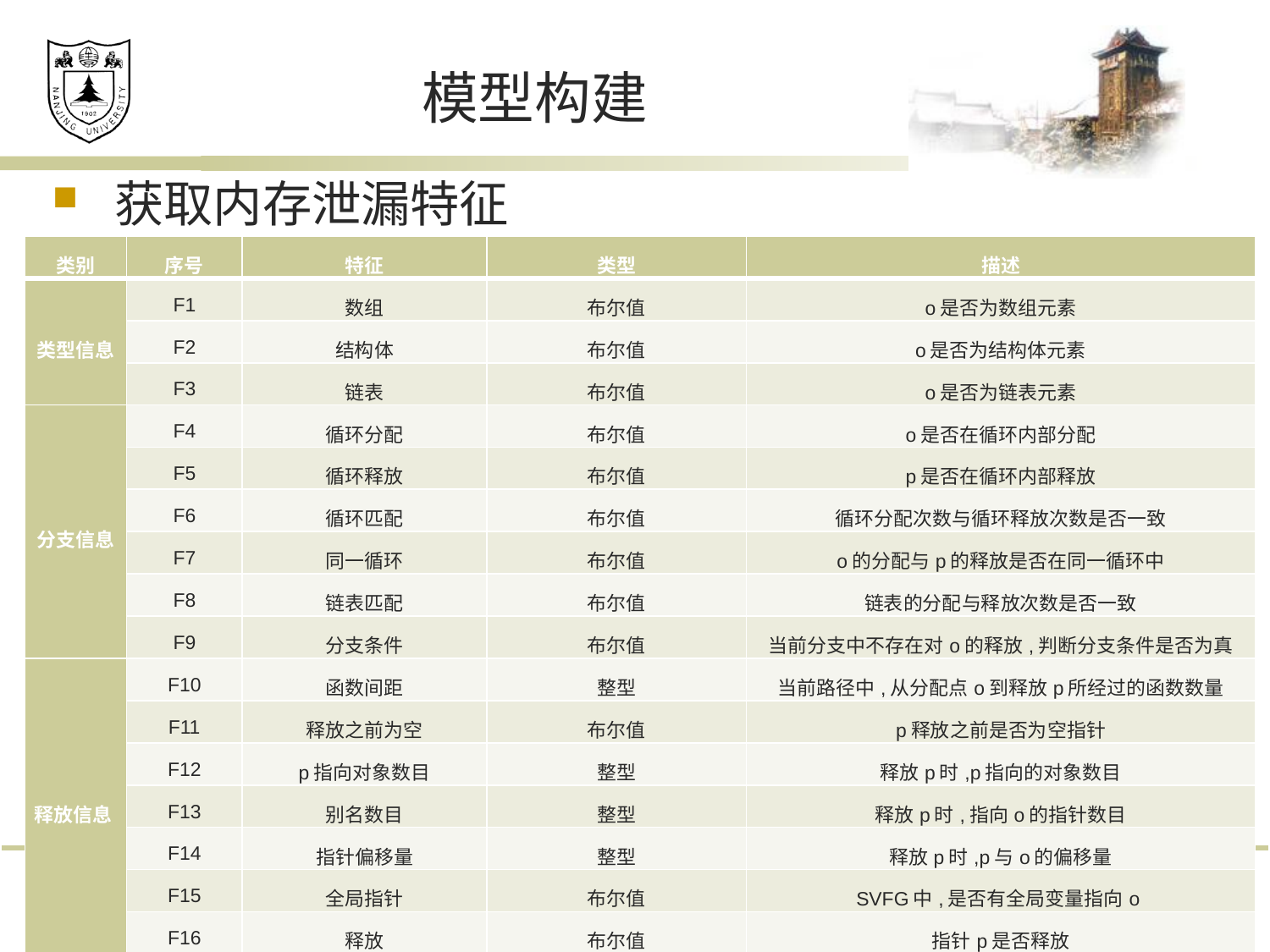

# 模型构建
获取内存泄漏特征

| 类别 | 序号 | 特征 | 类型 | 描述 |
| --- | --- | --- | --- | --- |
| 类型信息 | F1 | 数组 | 布尔值 | o是否为数组元素 |
|  | F2 | 结构体 | 布尔值 | o是否为结构体元素 |
|  | F3 | 链表 | 布尔值 | o是否为链表元素 |
| 分支信息 | F4 | 循环分配 | 布尔值 | o是否在循环内部分配 |
|  | F5 | 循环释放 | 布尔值 | p是否在循环内部释放 |
|  | F6 | 循环匹配 | 布尔值 | 循环分配次数与循环释放次数是否一致 |
|  | F7 | 同一循环 | 布尔值 | o的分配与p的释放是否在同一循环中 |
|  | F8 | 链表匹配 | 布尔值 | 链表的分配与释放次数是否一致 |
|  | F9 | 分支条件 | 布尔值 | 当前分支中不存在对o的释放,判断分支条件是否为真 |
| 释放信息 | F10 | 函数间距 | 整型 | 当前路径中,从分配点o到释放p所经过的函数数量 |
|  | F11 | 释放之前为空 | 布尔值 | p释放之前是否为空指针 |
|  | F12 | p指向对象数目 | 整型 | 释放p时,p指向的对象数目 |
|  | F13 | 别名数目 | 整型 | 释放p时,指向o的指针数目 |
|  | F14 | 指针偏移量 | 整型 | 释放p时,p与o的偏移量 |
|  | F15 | 全局指针 | 布尔值 | SVFG中,是否有全局变量指向o |
|  | F16 | 释放 | 布尔值 | 指针p是否释放 |
2018/11/27
11